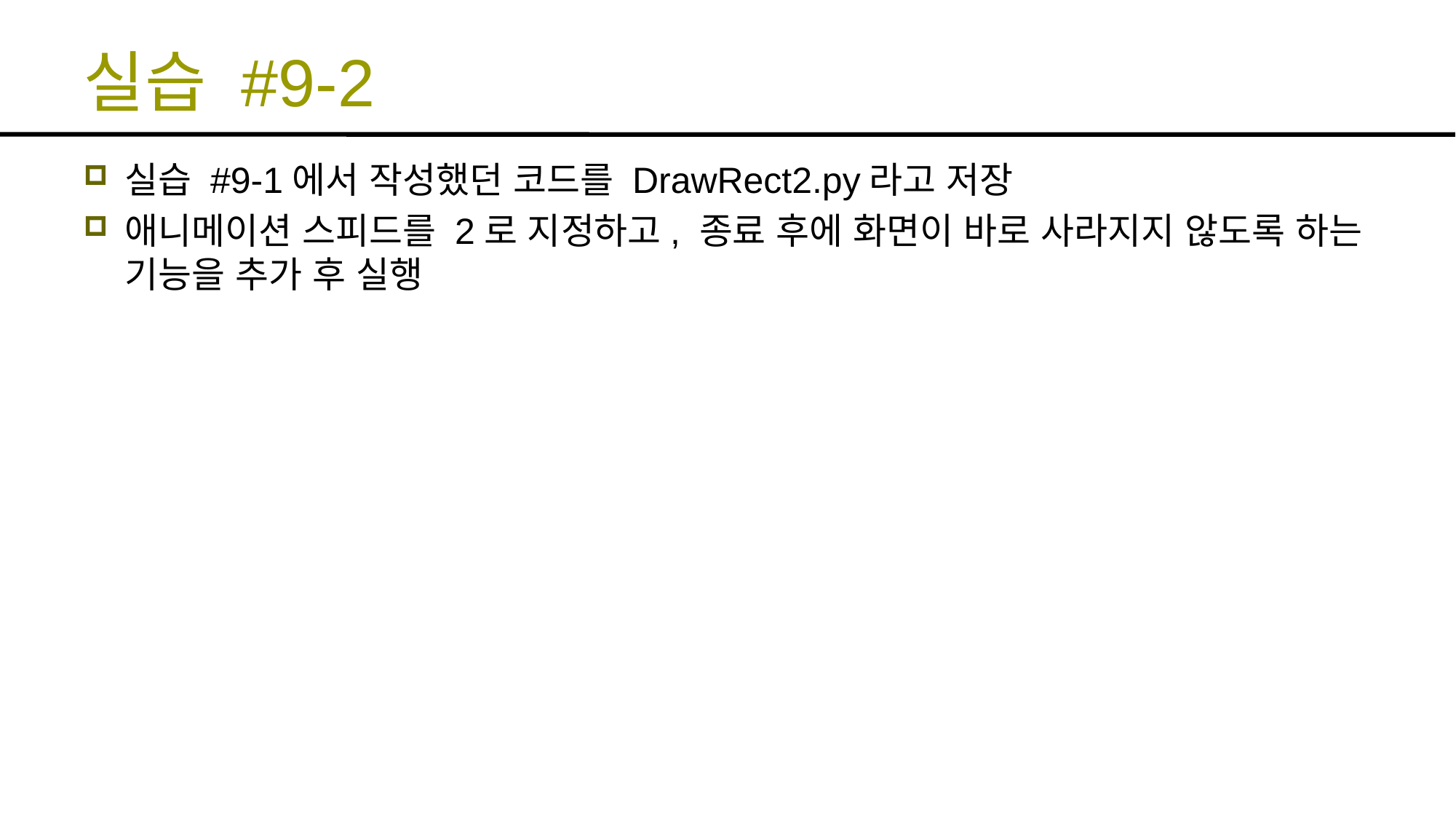

# 실습 #9-2
실습 #9-1에서 작성했던 코드를 DrawRect2.py라고 저장
애니메이션 스피드를 2로 지정하고, 종료 후에 화면이 바로 사라지지 않도록 하는 기능을 추가 후 실행